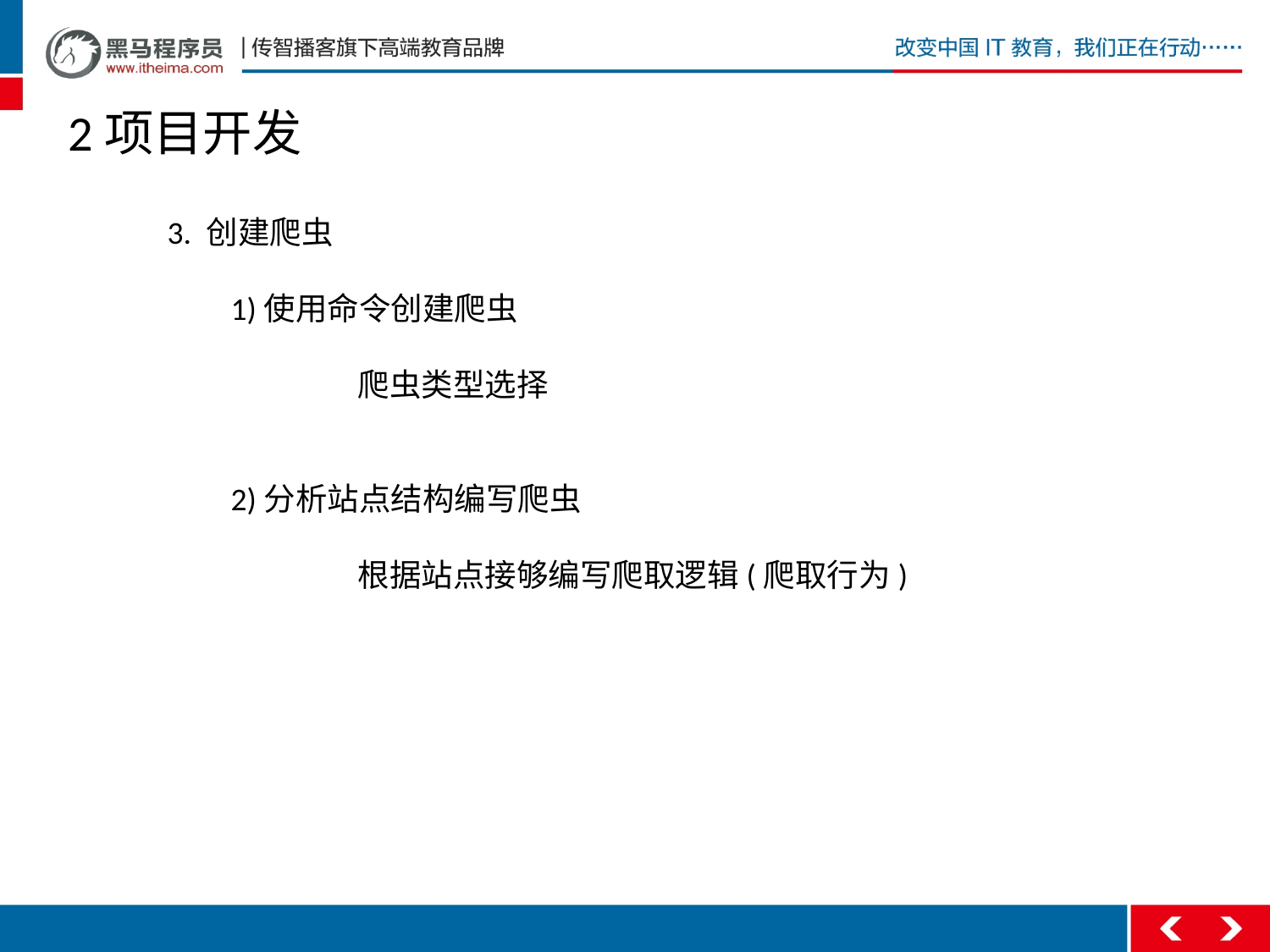

# 2项目开发
3. 创建爬虫

1)使用命令创建爬虫

	爬虫类型选择

2)分析站点结构编写爬虫

	根据站点接够编写爬取逻辑(爬取行为)